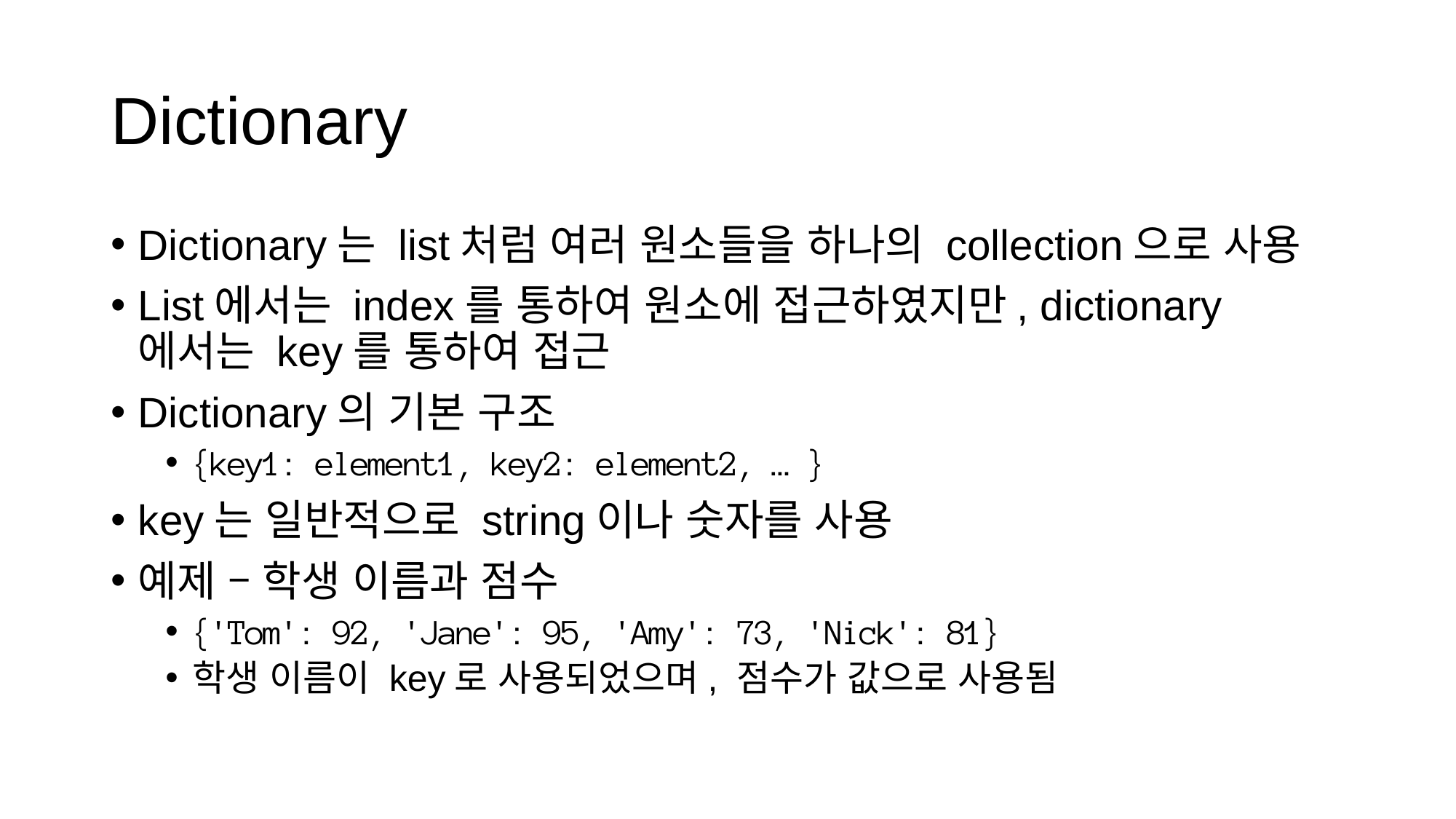

# Dictionary
Dictionary는 list처럼 여러 원소들을 하나의 collection으로 사용
List에서는 index를 통하여 원소에 접근하였지만, dictionary에서는 key를 통하여 접근
Dictionary의 기본 구조
{key1: element1, key2: element2, … }
key는 일반적으로 string이나 숫자를 사용
예제 – 학생 이름과 점수
{'Tom': 92, 'Jane': 95, 'Amy': 73, 'Nick': 81}
학생 이름이 key로 사용되었으며, 점수가 값으로 사용됨